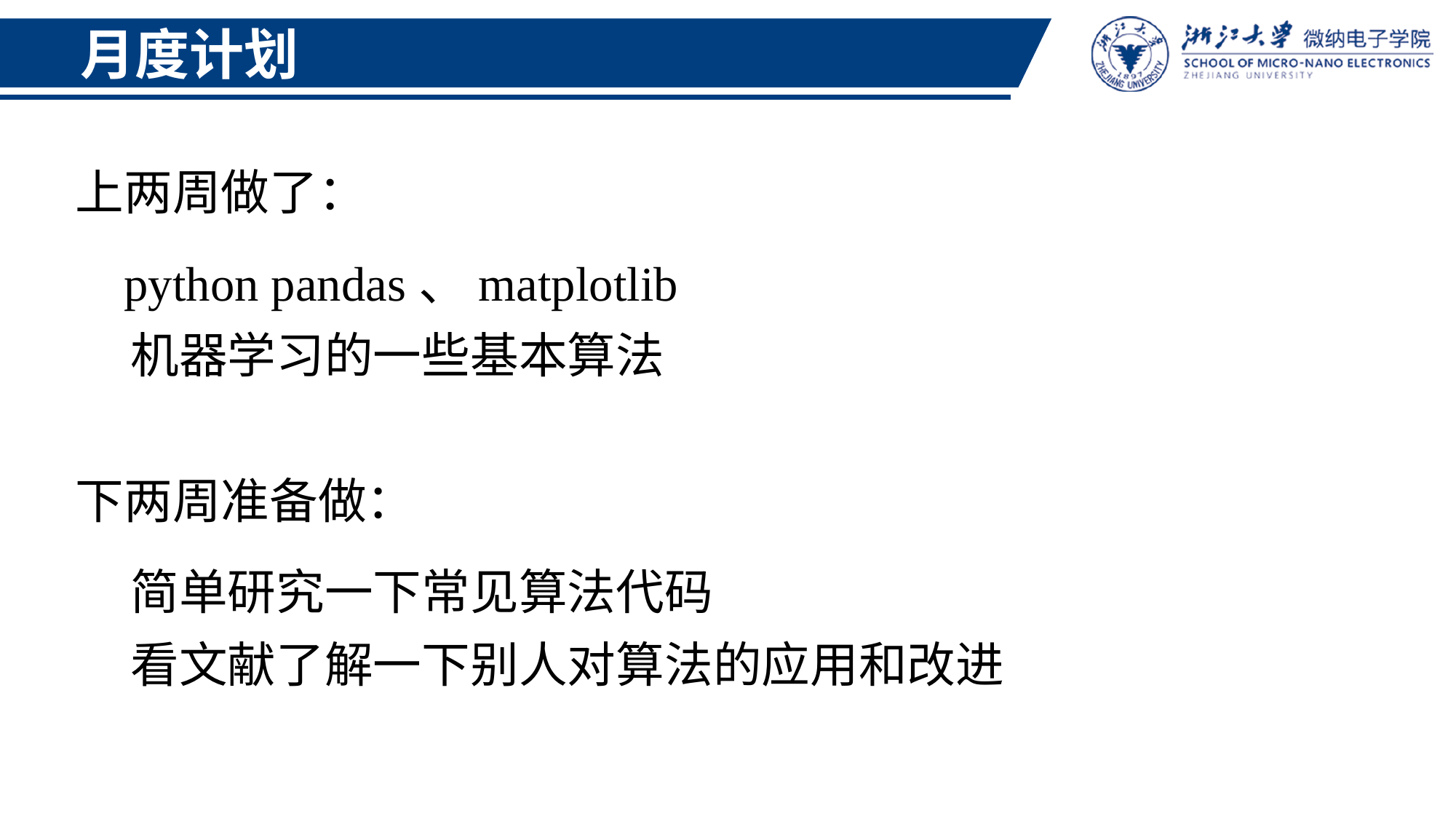

月度计划
上两周做了：
    python pandas、matplotlib
    机器学习的一些基本算法

下两周准备做：
    简单研究一下常见算法代码
    看文献了解一下别人对算法的应用和改进